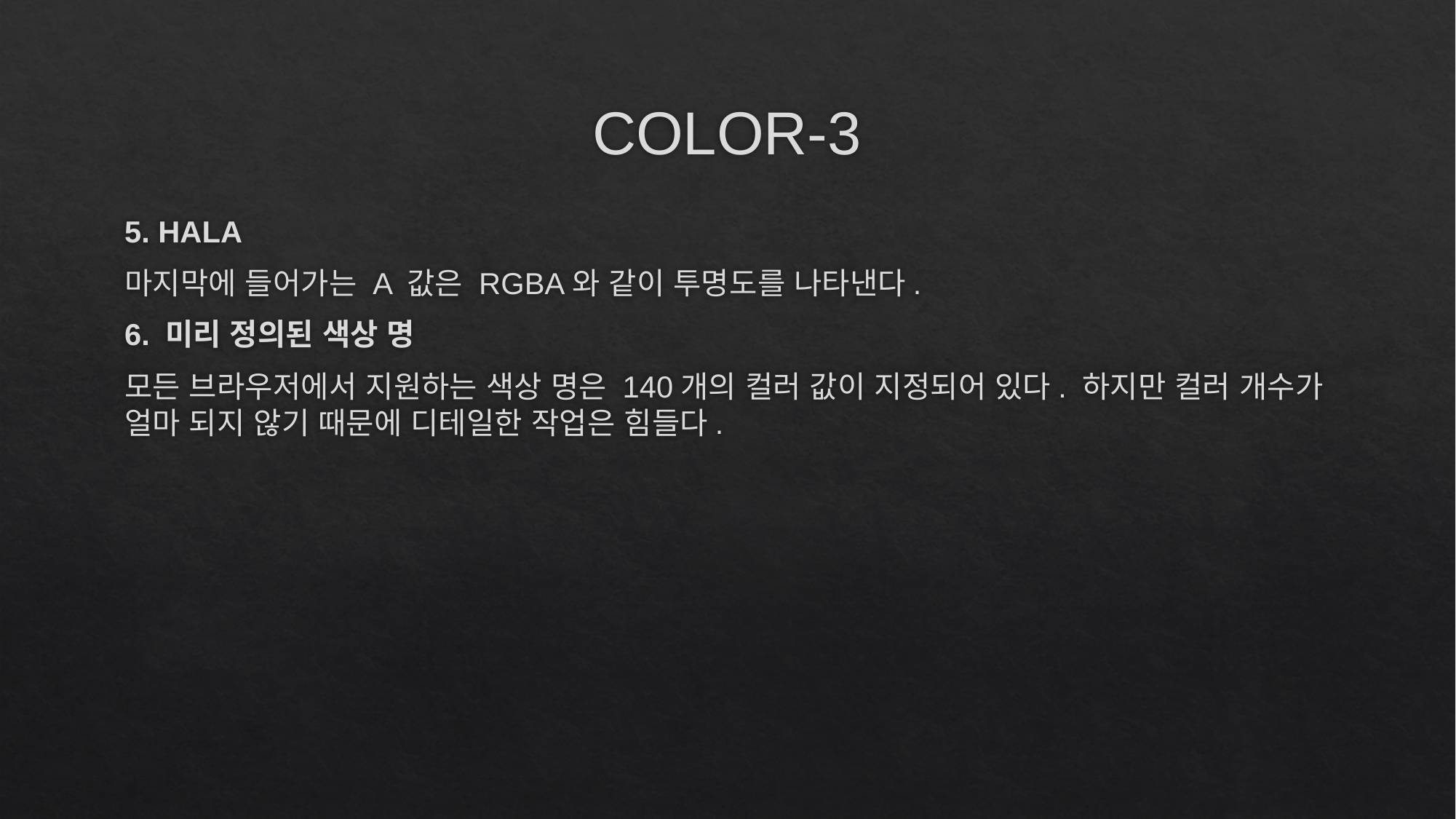

# COLOR-3
5. HALA
마지막에 들어가는 A 값은 RGBA와 같이 투명도를 나타낸다.
6. 미리 정의된 색상 명
모든 브라우저에서 지원하는 색상 명은 140개의 컬러 값이 지정되어 있다. 하지만 컬러 개수가 얼마 되지 않기 때문에 디테일한 작업은 힘들다.